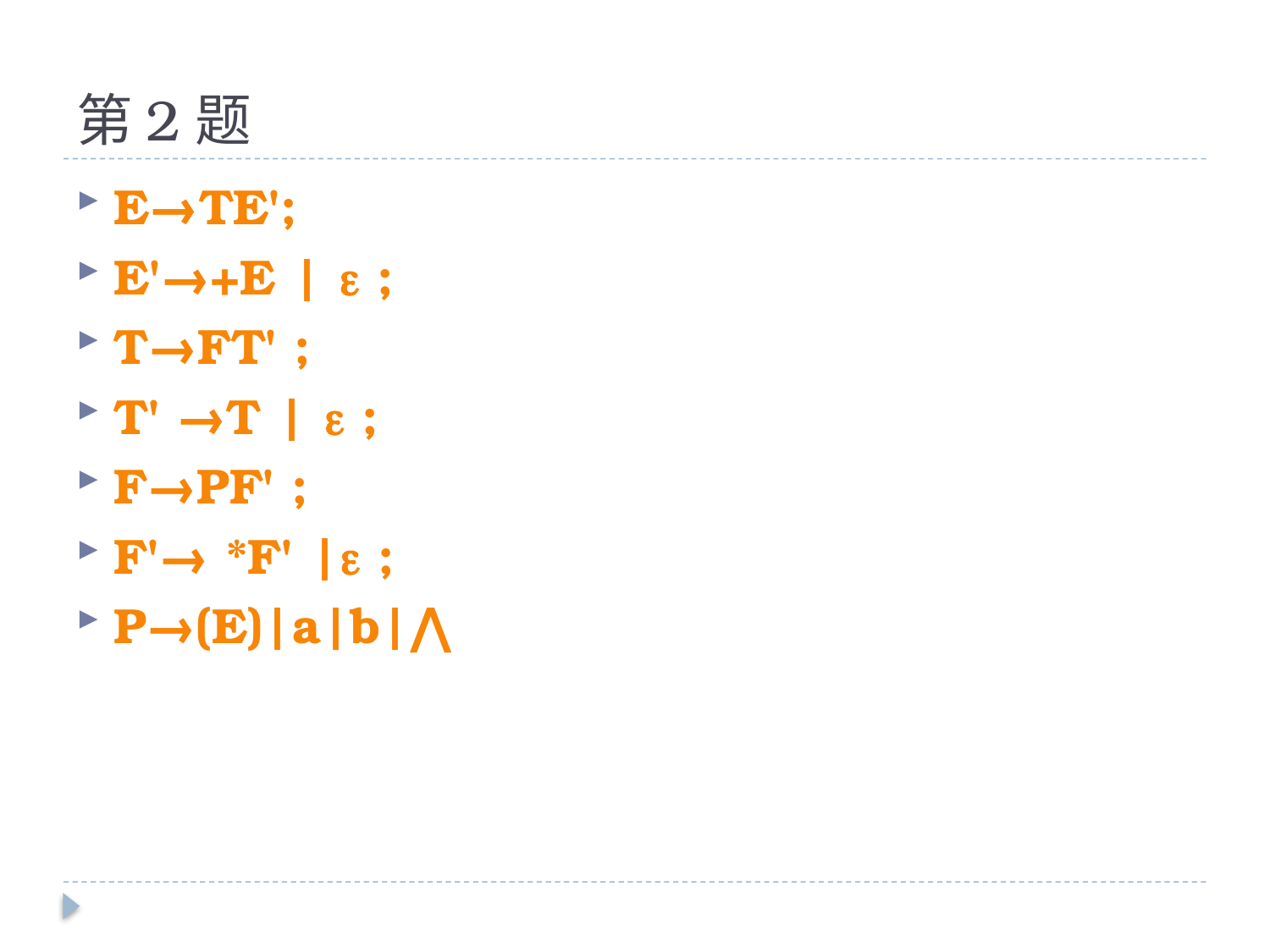

# 第2题
E→TE';
E'→+E | ε ;
T→FT' ;
T' →T | ε ;
F→PF' ;
F'→ *F' |ε ;
P→(E)|a|b|⋀

89